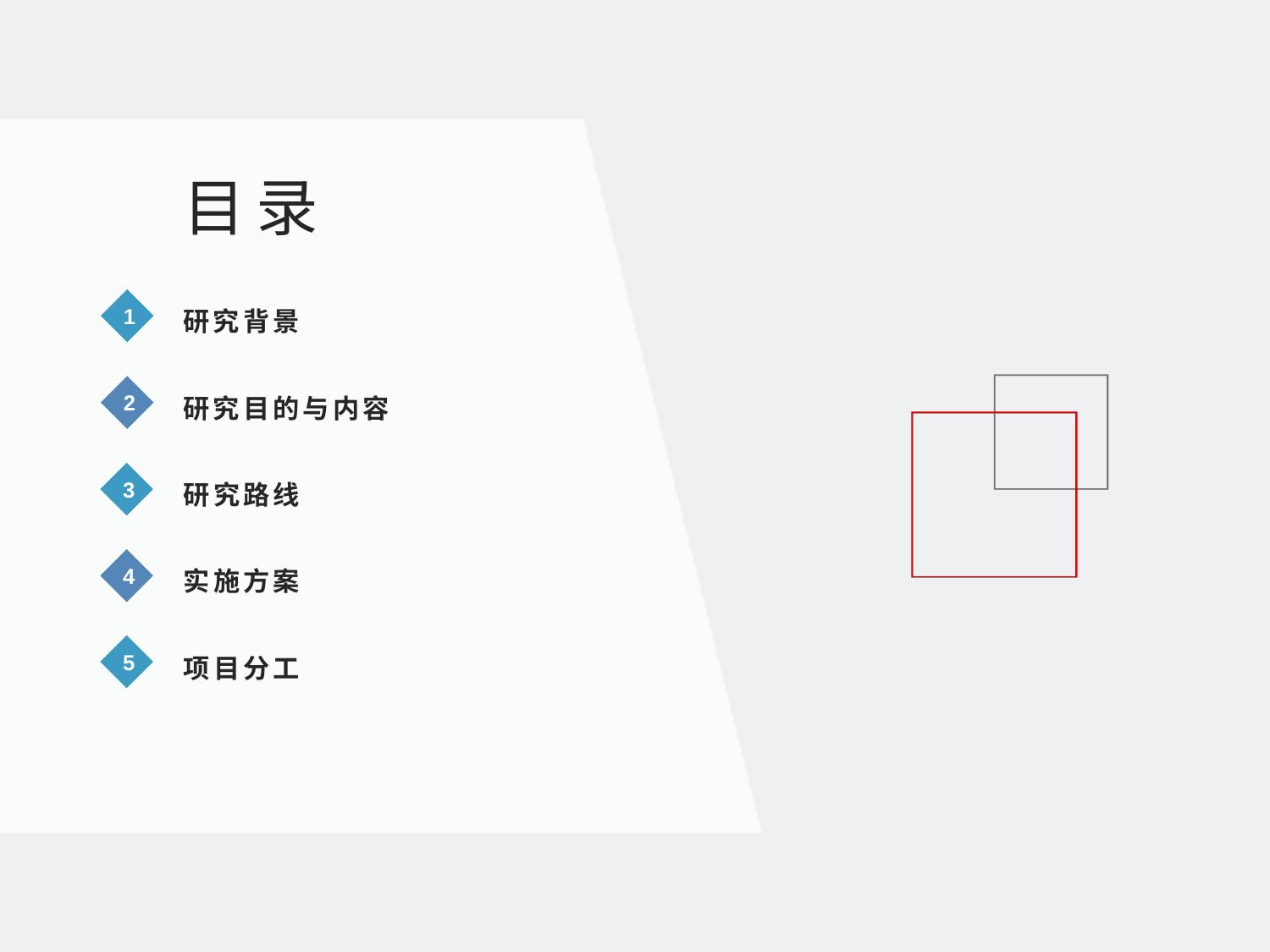

目录

研究背景
1

研究目的与内容
2

研究路线
3

实施方案
4

项目分工
5